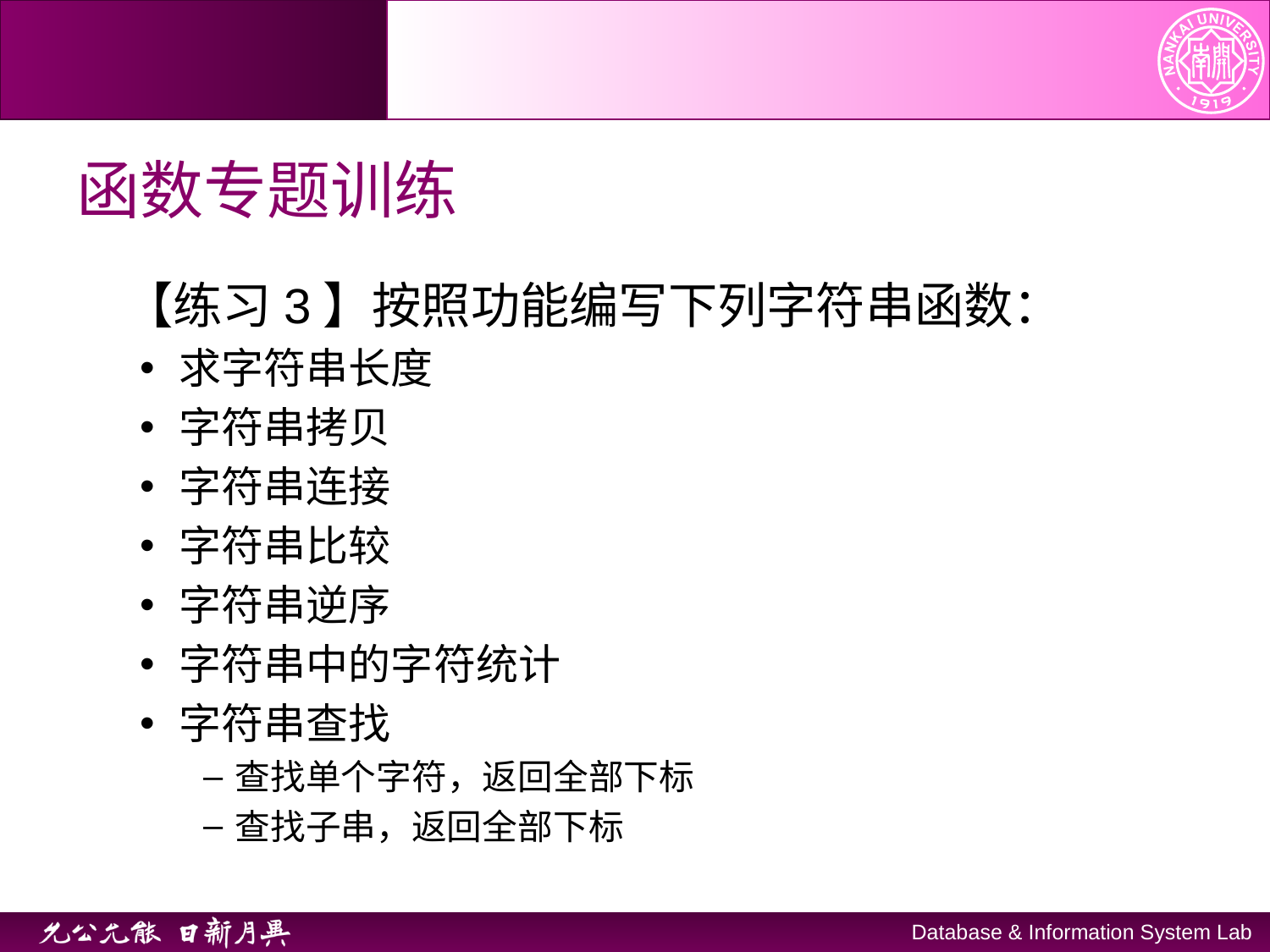

# 函数专题训练
【练习3】按照功能编写下列字符串函数：
求字符串长度
字符串拷贝
字符串连接
字符串比较
字符串逆序
字符串中的字符统计
字符串查找
查找单个字符，返回全部下标
查找子串，返回全部下标